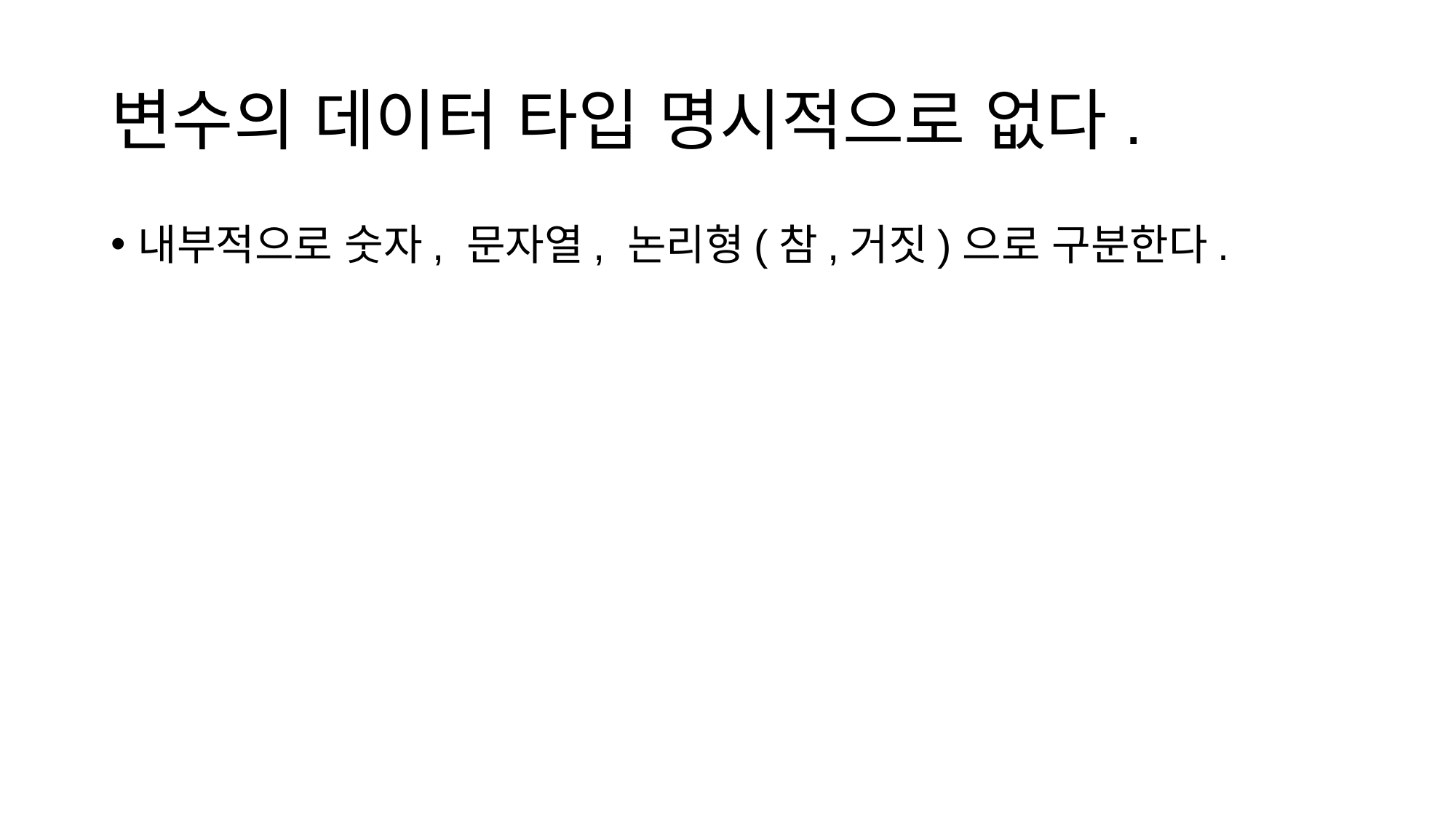

# 변수의 데이터 타입 명시적으로 없다.
내부적으로 숫자, 문자열, 논리형(참,거짓)으로 구분한다.